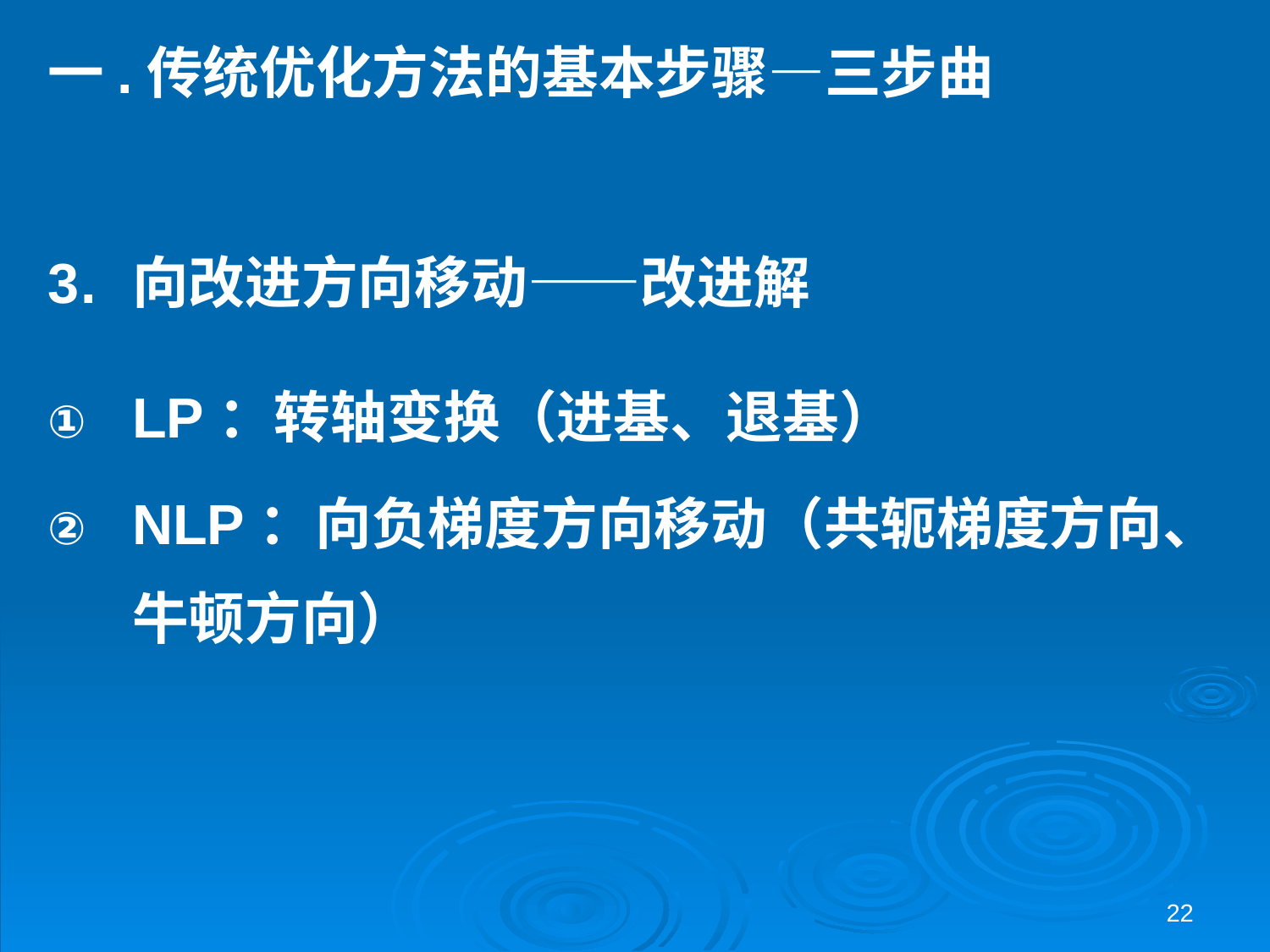

# 一.传统优化方法的基本步骤—三步曲

向改进方向移动——改进解

LP：转轴变换（进基、退基）
NLP：向负梯度方向移动（共轭梯度方向、牛顿方向）
22